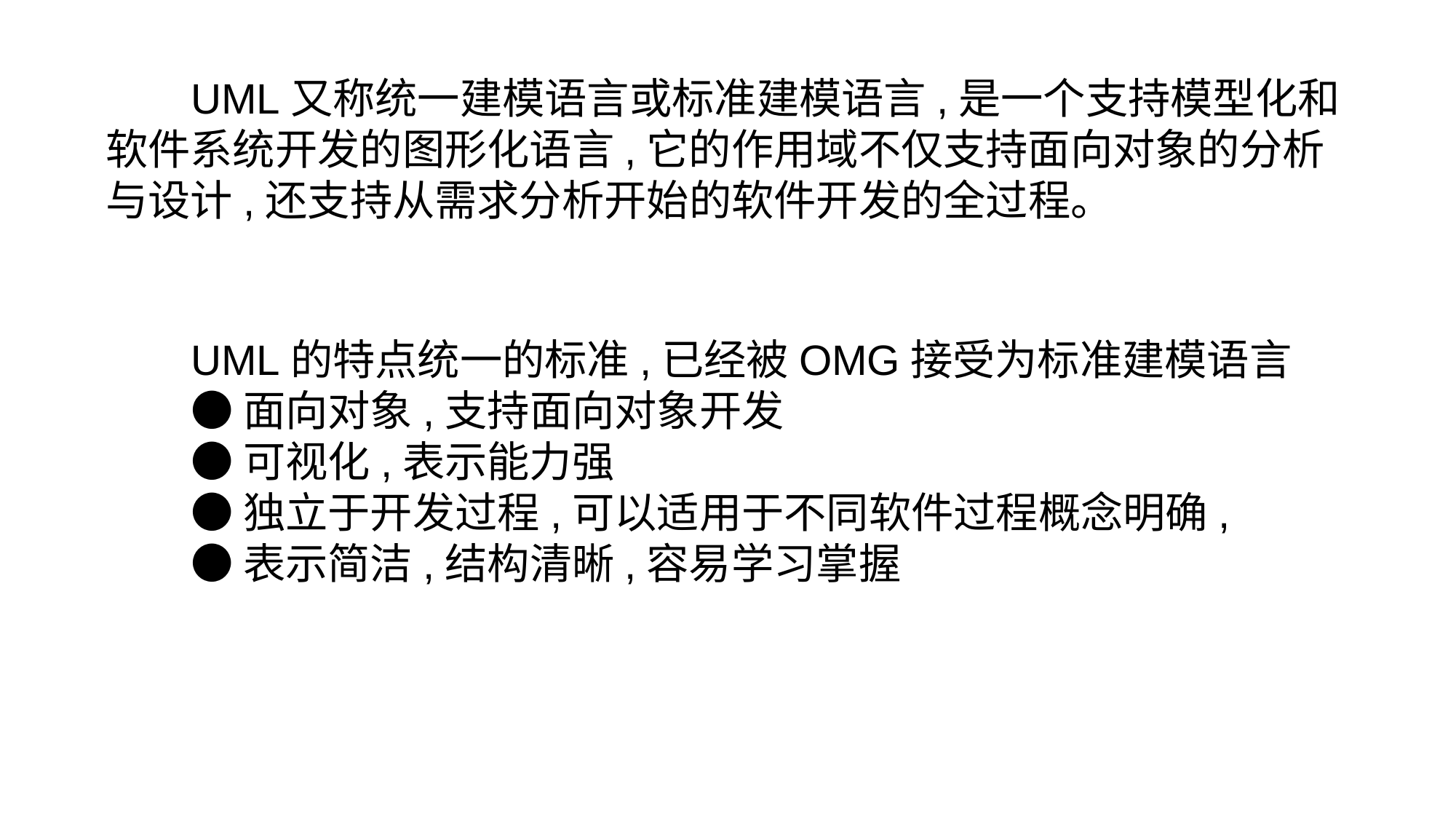

UML又称统一建模语言或标准建模语言,是一个支持模型化和软件系统开发的图形化语言,它的作用域不仅支持面向对象的分析与设计,还支持从需求分析开始的软件开发的全过程。
UML的特点统一的标准,已经被OMG接受为标准建模语言
●面向对象,支持面向对象开发
●可视化,表示能力强
●独立于开发过程,可以适用于不同软件过程概念明确,
●表示简洁,结构清晰,容易学习掌握